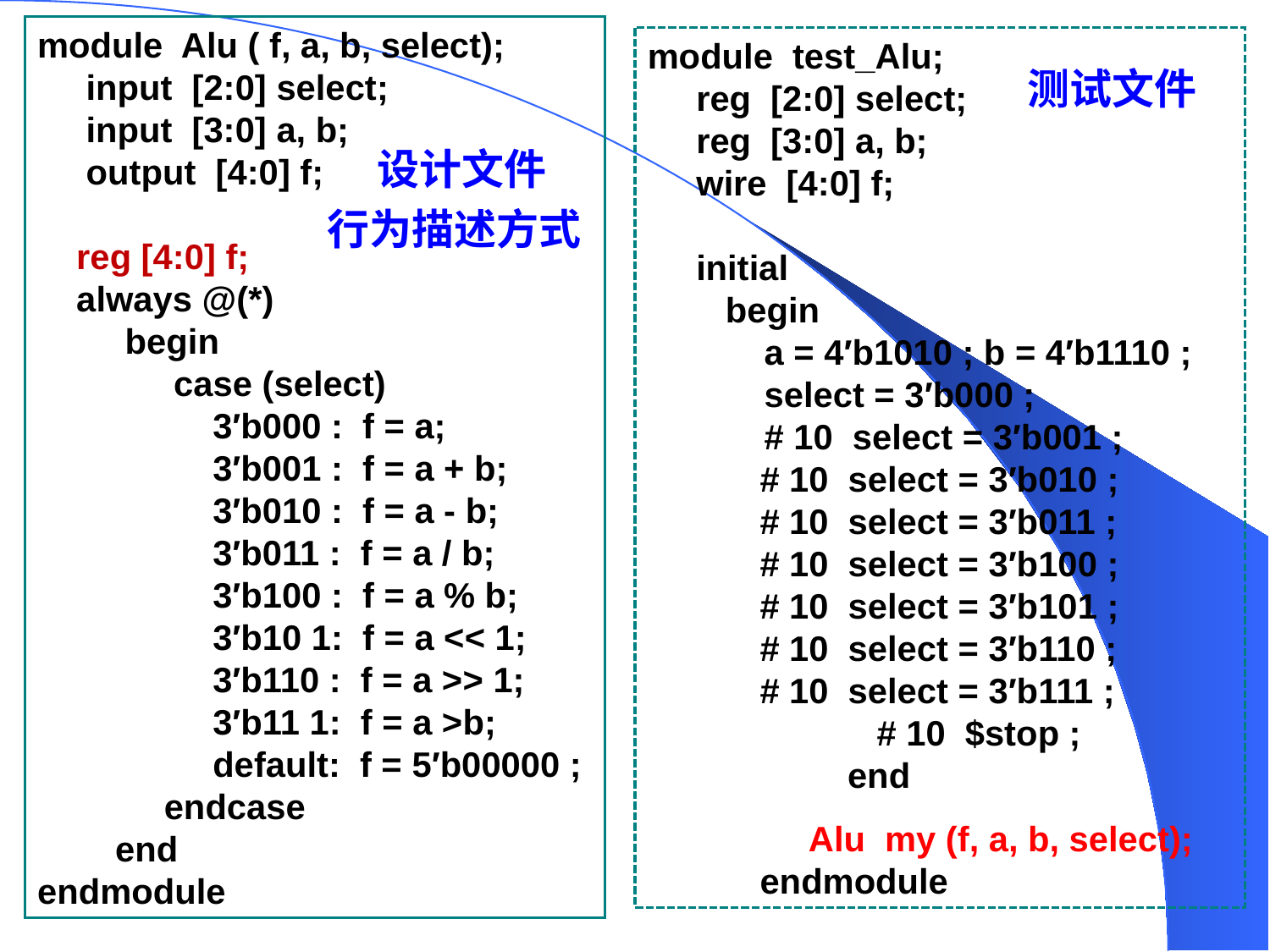

module  Alu ( f, a, b, select);
     input  [2:0] select;
     input  [3:0] a, b;
     output  [4:0] f;

    reg [4:0] f;
    always @(*)
         begin
              case (select)
                  3′b000 :  f = a;
                  3′b001 :  f = a + b;
                  3′b010 :  f = a - b;
                  3′b011 :  f = a / b;
                  3′b100 :  f = a % b;
                  3′b10 1:  f = a << 1;
                  3′b110 :  f = a >> 1;
                  3′b11 1:  f = a >b;
                  default:  f = 5′b00000 ;
             endcase
        end
endmodule
module  test_Alu;
     reg  [2:0] select;
     reg  [3:0] a, b;
     wire  [4:0] f;

     initial
        begin
            a = 4′b1010 ; b = 4′b1110 ;
            select = 3′b000 ;
            # 10  select = 3′b001 ;
# 10  select = 3′b010 ;
# 10  select = 3′b011 ;
# 10  select = 3′b100 ;
# 10  select = 3′b101 ;
# 10  select = 3′b110 ;
# 10  select = 3′b111 ;
            # 10  $stop ;
         end
     Alu  my (f, a, b, select);
endmodule
测试文件
设计文件
行为描述方式